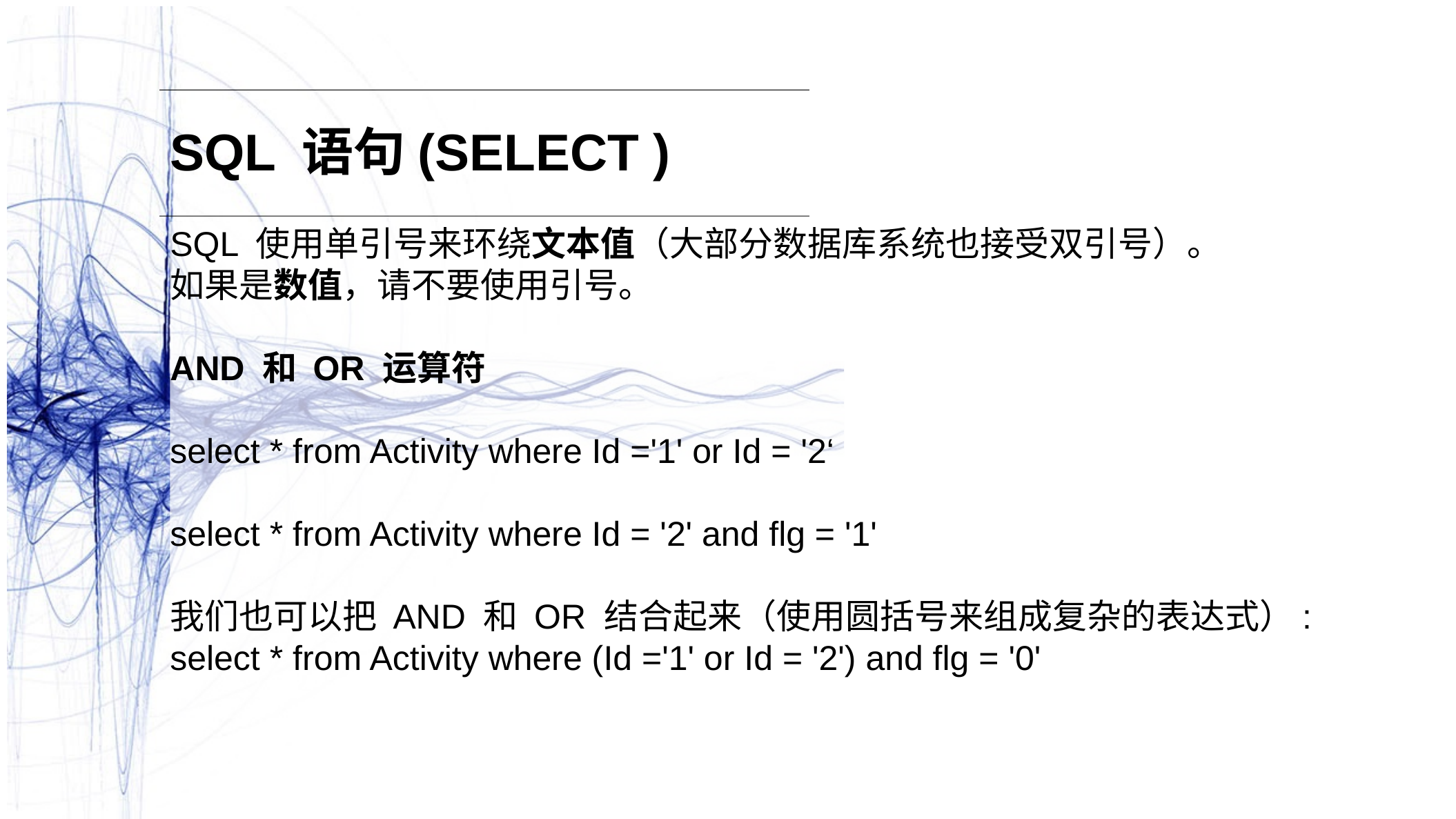

SQL 语句(SELECT )

SQL 使用单引号来环绕文本值（大部分数据库系统也接受双引号）。
如果是数值，请不要使用引号。

AND 和 OR 运算符

select * from Activity where Id ='1' or Id = '2‘

select * from Activity where Id = '2' and flg = '1'

我们也可以把 AND 和 OR 结合起来（使用圆括号来组成复杂的表达式）:
select * from Activity where (Id ='1' or Id = '2') and flg = '0'